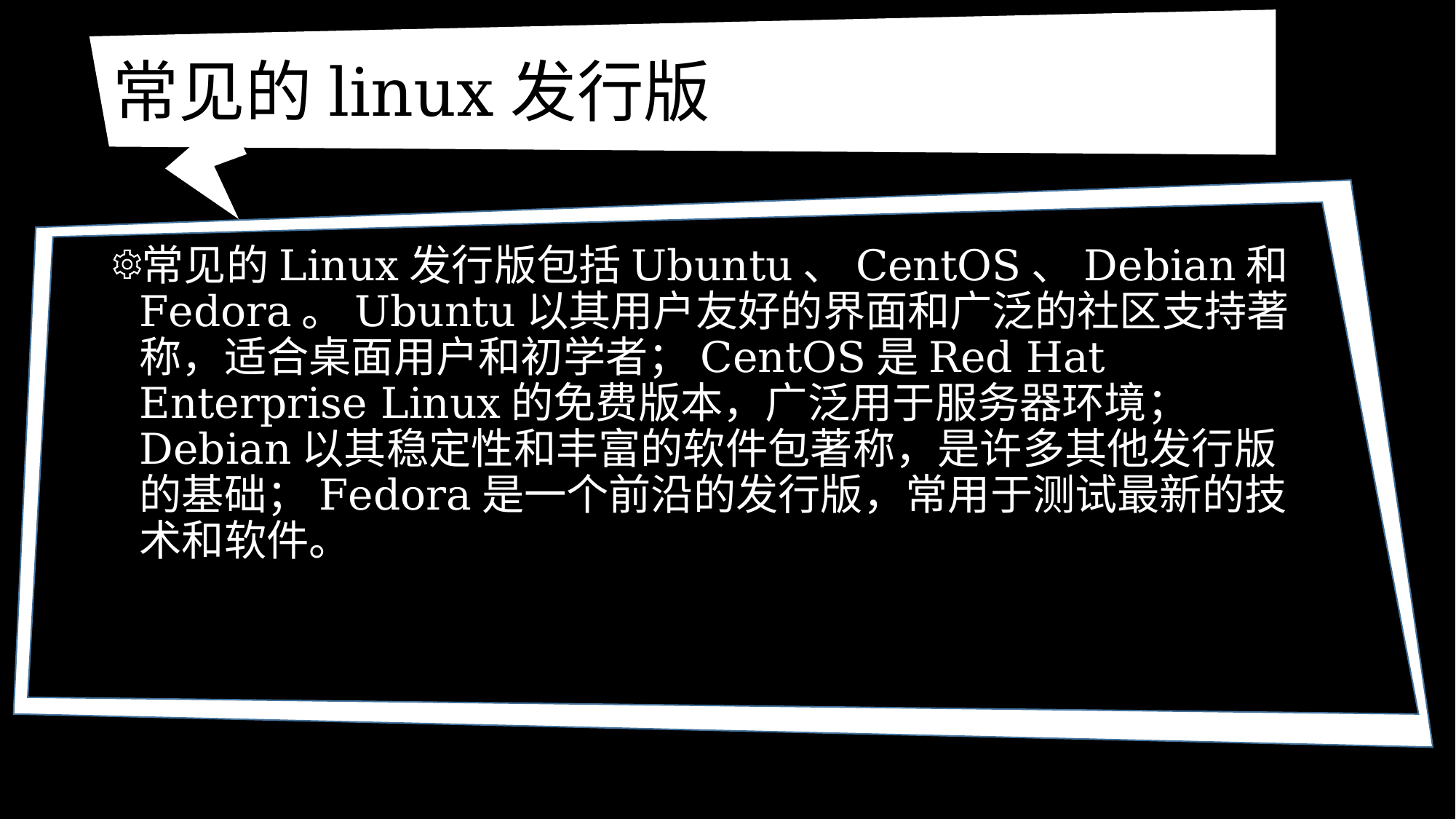

# 常见的linux发行版
常见的Linux发行版包括Ubuntu、CentOS、Debian和Fedora。Ubuntu以其用户友好的界面和广泛的社区支持著称，适合桌面用户和初学者；CentOS是Red Hat Enterprise Linux的免费版本，广泛用于服务器环境；Debian以其稳定性和丰富的软件包著称，是许多其他发行版的基础；Fedora是一个前沿的发行版，常用于测试最新的技术和软件。